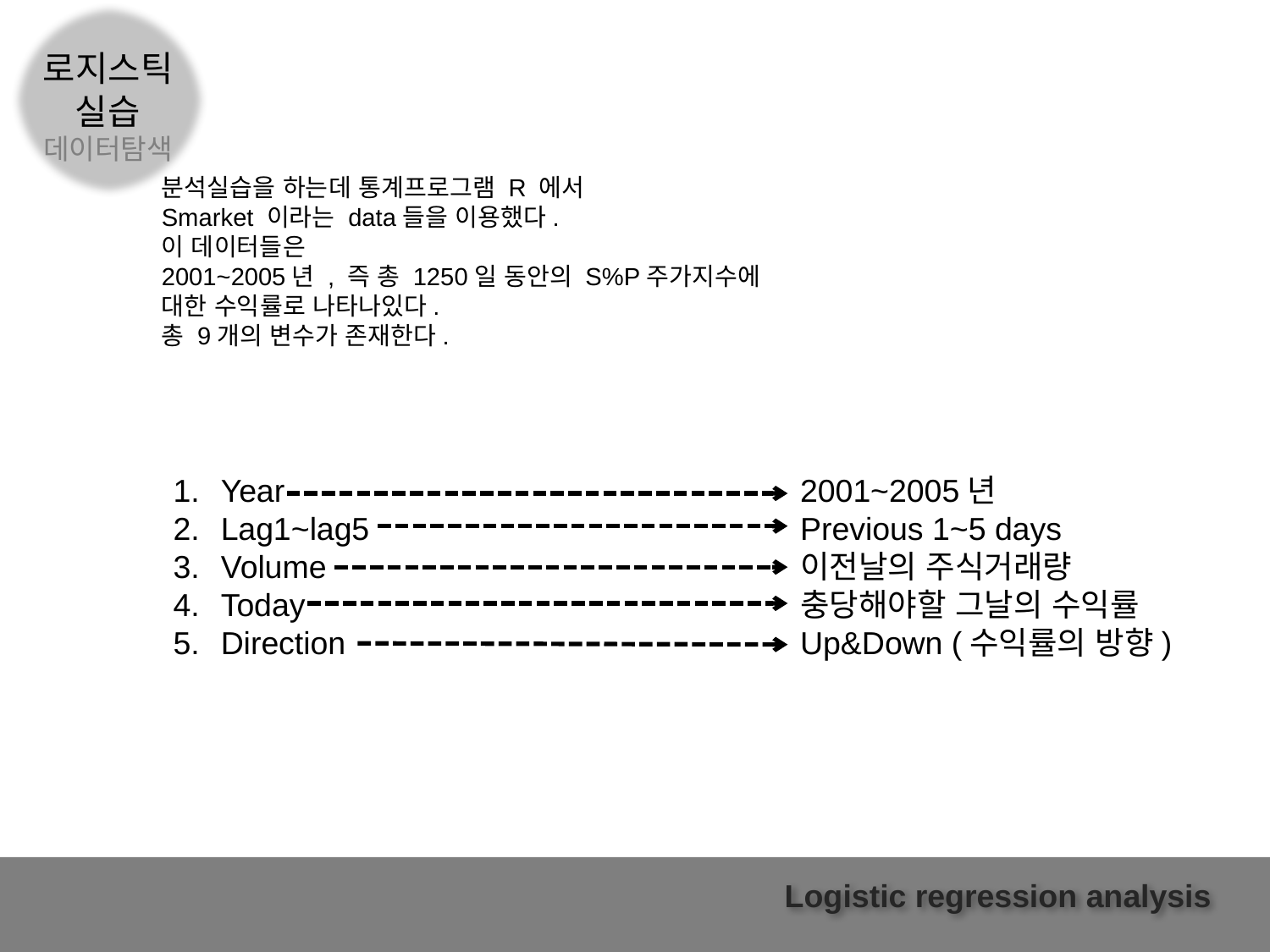

로지스틱
실습
데이터탐색
분석실습을 하는데 통계프로그램 R 에서
Smarket 이라는 data들을 이용했다.
이 데이터들은
2001~2005년 , 즉 총 1250일 동안의 S%P주가지수에
대한 수익률로 나타나있다.
총 9개의 변수가 존재한다.

Year
Lag1~lag5
Volume
Today
Direction
2001~2005년
Previous 1~5 days
이전날의 주식거래량
충당해야할 그날의 수익률
Up&Down (수익률의 방향)

Logistic regression analysis